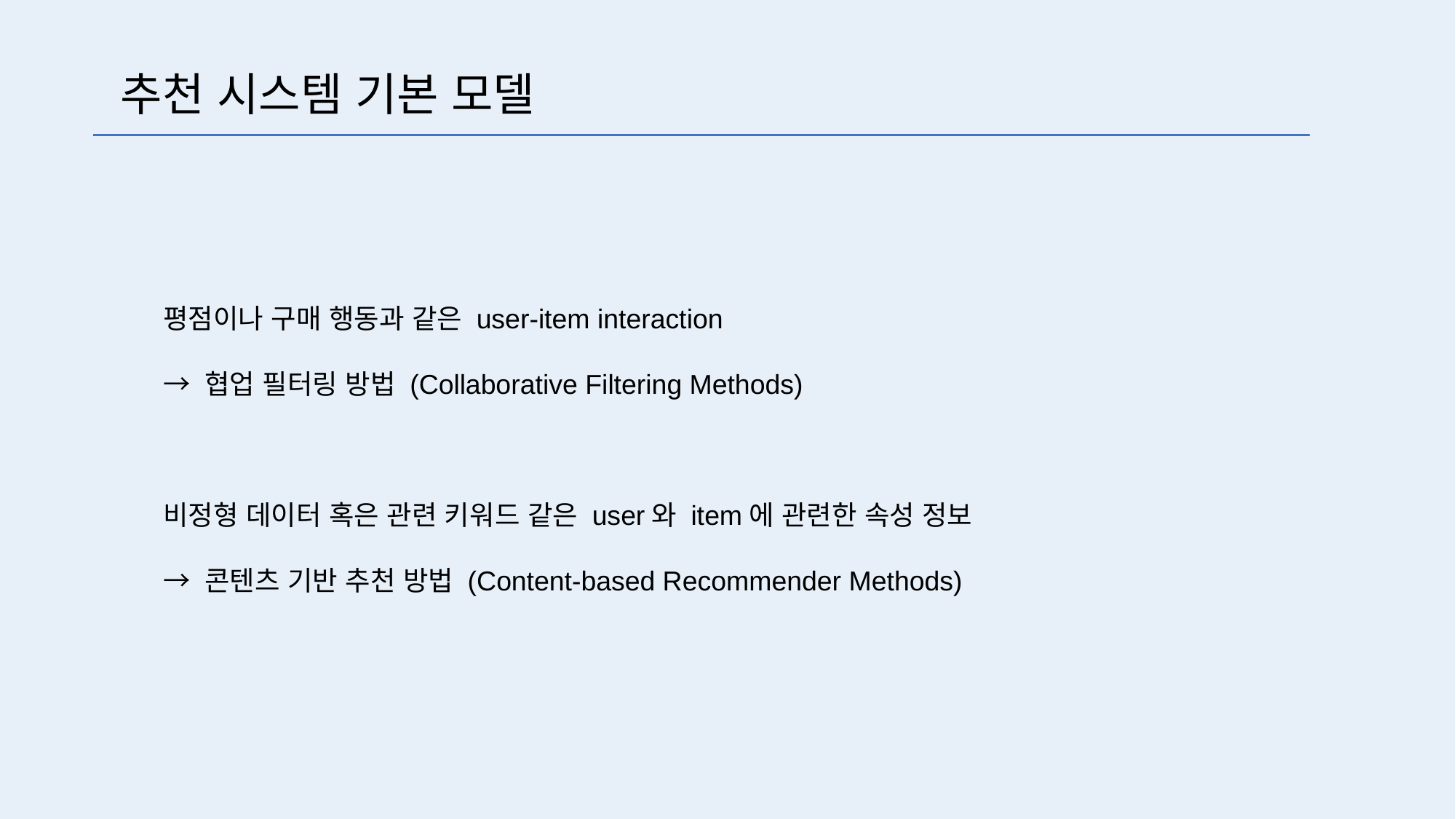

추천 시스템 기본 모델

평점이나 구매 행동과 같은 user-item interaction

→ 협업 필터링 방법 (Collaborative Filtering Methods)

비정형 데이터 혹은 관련 키워드 같은 user와 item에 관련한 속성 정보

→ 콘텐츠 기반 추천 방법 (Content-based Recommender Methods)